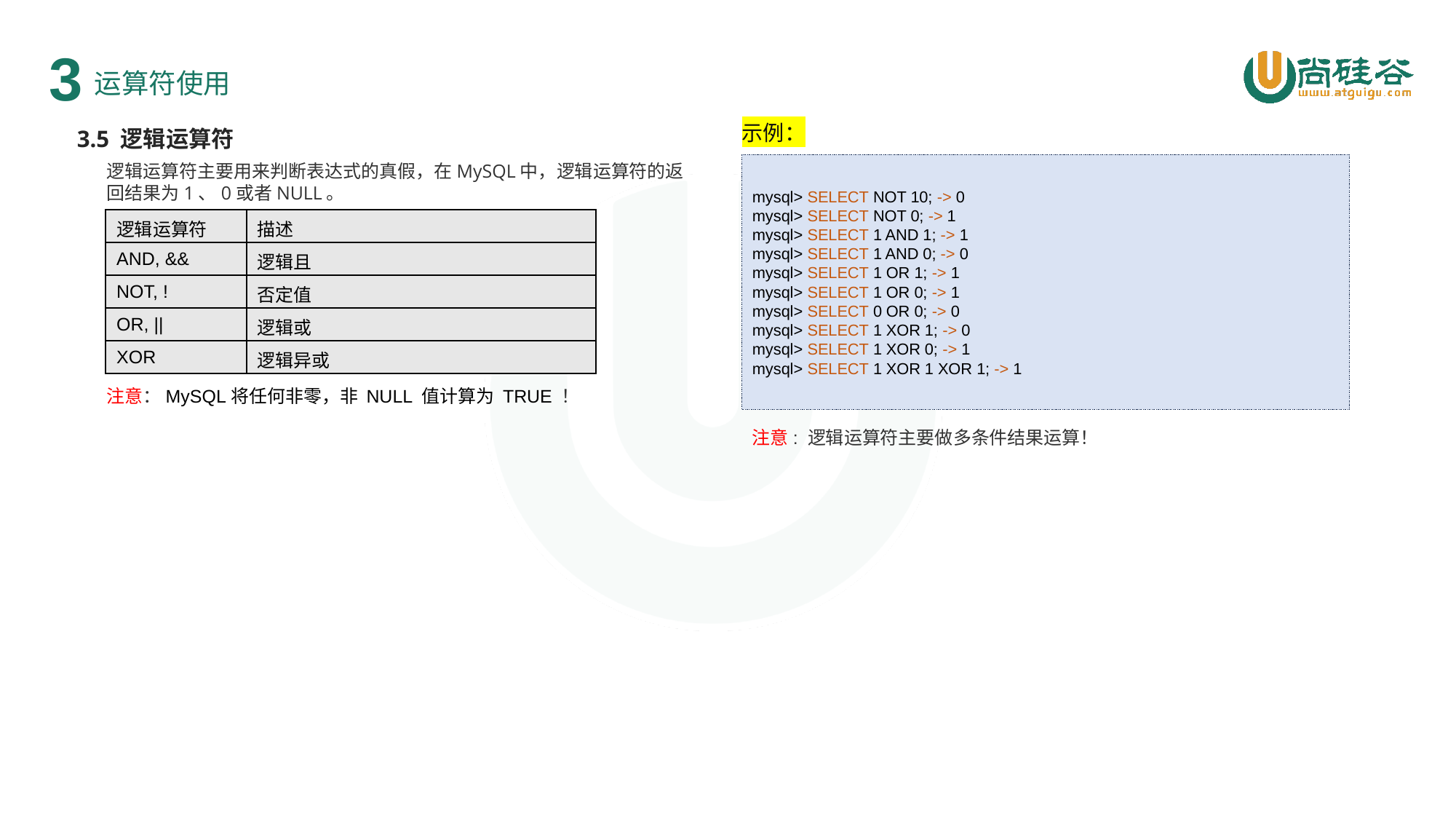

3
运算符使用
示例：
3.5 逻辑运算符
逻辑运算符主要用来判断表达式的真假，在MySQL中，逻辑运算符的返回结果为1、0或者NULL。
mysql> SELECT NOT 10; -> 0
mysql> SELECT NOT 0; -> 1
mysql> SELECT 1 AND 1; -> 1
mysql> SELECT 1 AND 0; -> 0
mysql> SELECT 1 OR 1; -> 1
mysql> SELECT 1 OR 0; -> 1
mysql> SELECT 0 OR 0; -> 0
mysql> SELECT 1 XOR 1; -> 0
mysql> SELECT 1 XOR 0; -> 1
mysql> SELECT 1 XOR 1 XOR 1; -> 1
| 逻辑运算符 | 描述 |
| --- | --- |
| AND, && | 逻辑且 |
| NOT, ! | 否定值 |
| OR, || | 逻辑或 |
| XOR | 逻辑异或 |
注意：MySQL将任何非零，非 NULL 值计算为 TRUE ！
注意: 逻辑运算符主要做多条件结果运算！